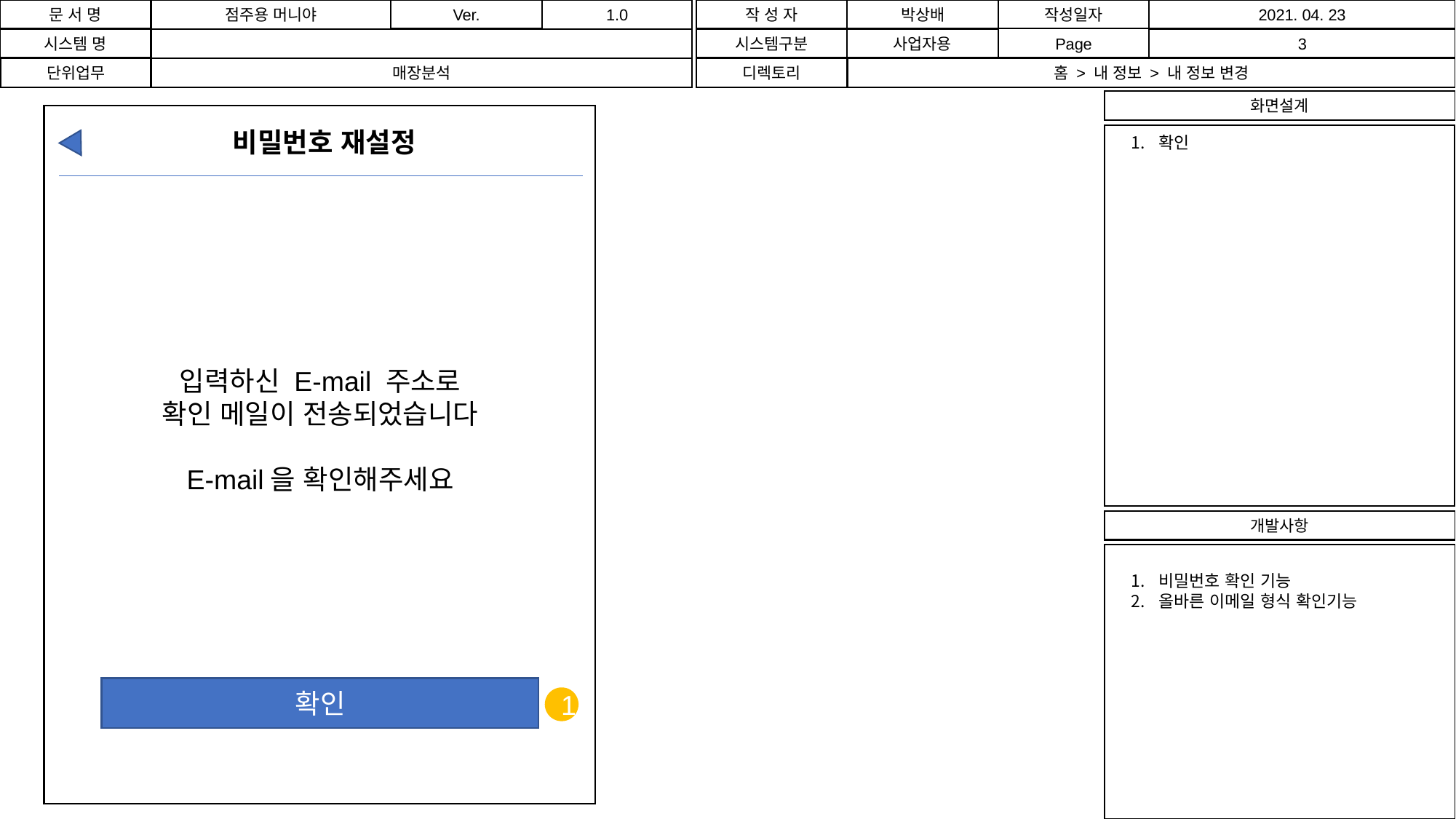

문 서 명
1.0
2021. 04. 23
Ver.
작성일자
박상배
작 성 자
점주용 머니야
3
시스템구분
사업자용
Page
시스템 명

단위업무
매장분석
디렉토리
홈 > 내 정보 > 내 정보 변경
화면설계

비밀번호 재설정

확인

입력하신 E-mail 주소로
확인 메일이 전송되었습니다

E-mail을 확인해주세요

개발사항

비밀번호 확인 기능
올바른 이메일 형식 확인기능
확인
1